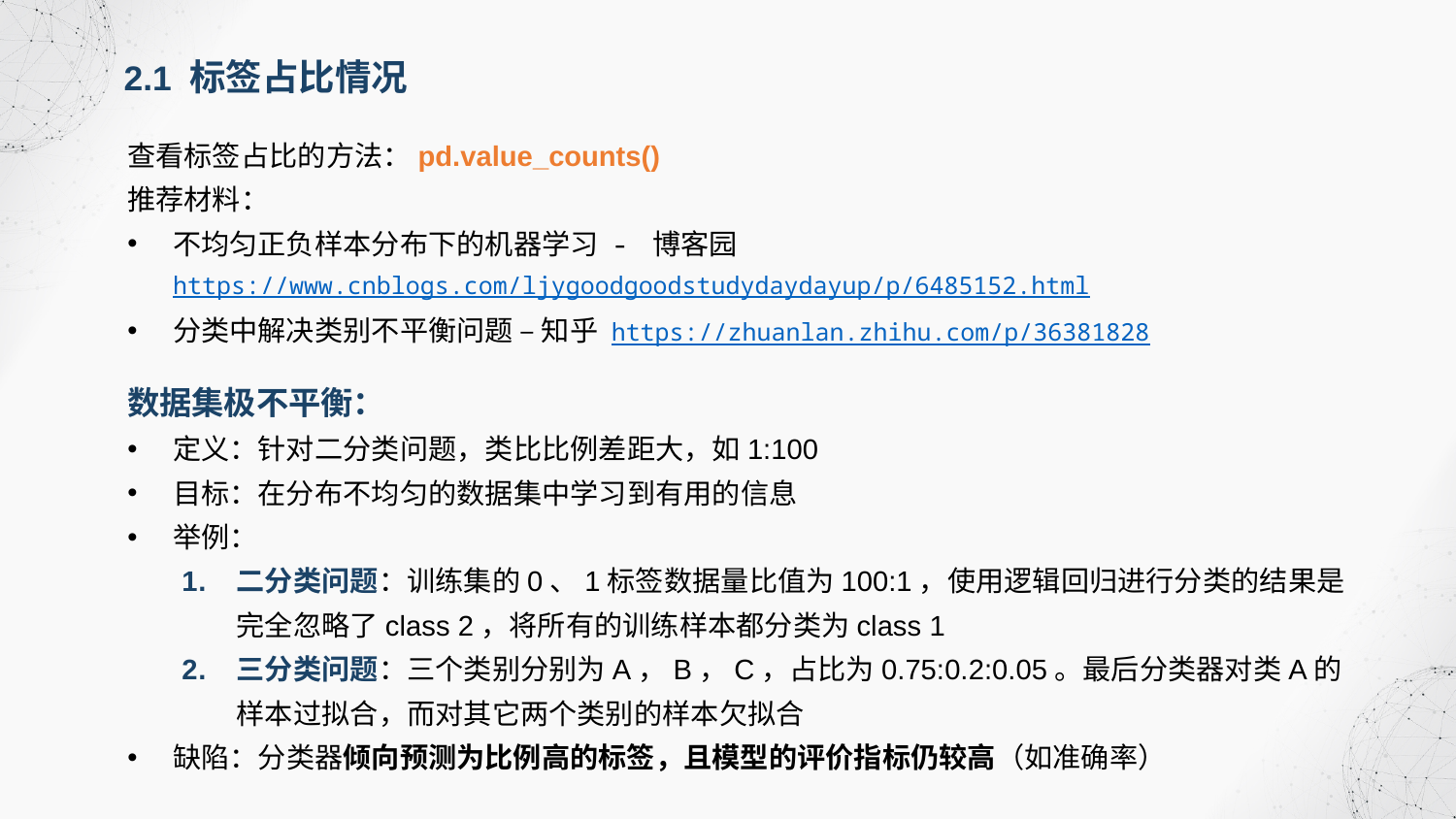

2.1 标签占比情况
查看标签占比的方法：pd.value_counts()
推荐材料：
不均匀正负样本分布下的机器学习 - 博客园  https://www.cnblogs.com/ljygoodgoodstudydaydayup/p/6485152.html
分类中解决类别不平衡问题 – 知乎 https://zhuanlan.zhihu.com/p/36381828
数据集极不平衡：
定义：针对二分类问题，类比比例差距大，如1:100
目标：在分布不均匀的数据集中学习到有用的信息
举例：
二分类问题：训练集的0、1标签数据量比值为100:1，使用逻辑回归进行分类的结果是完全忽略了class 2，将所有的训练样本都分类为class 1
三分类问题：三个类别分别为A，B，C，占比为0.75:0.2:0.05。最后分类器对类A的样本过拟合，而对其它两个类别的样本欠拟合
缺陷：分类器倾向预测为比例高的标签，且模型的评价指标仍较高（如准确率）